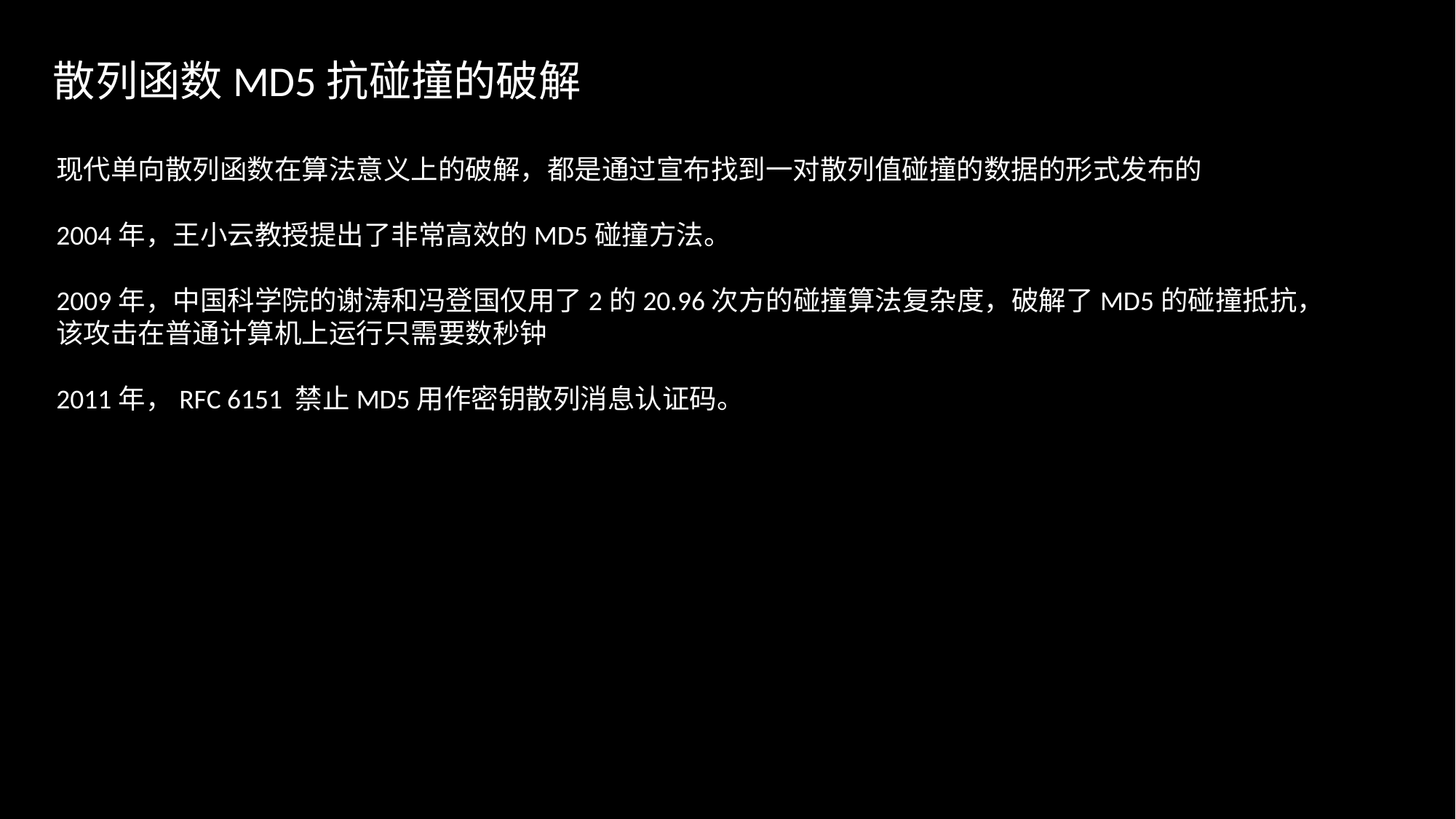

散列函数MD5抗碰撞的破解

现代单向散列函数在算法意义上的破解，都是通过宣布找到一对散列值碰撞的数据的形式发布的

2004年，王小云教授提出了非常高效的MD5碰撞方法。

2009年，中国科学院的谢涛和冯登国仅用了2的20.96次方的碰撞算法复杂度，破解了MD5的碰撞抵抗，该攻击在普通计算机上运行只需要数秒钟

2011年，RFC 6151 禁止MD5用作密钥散列消息认证码。